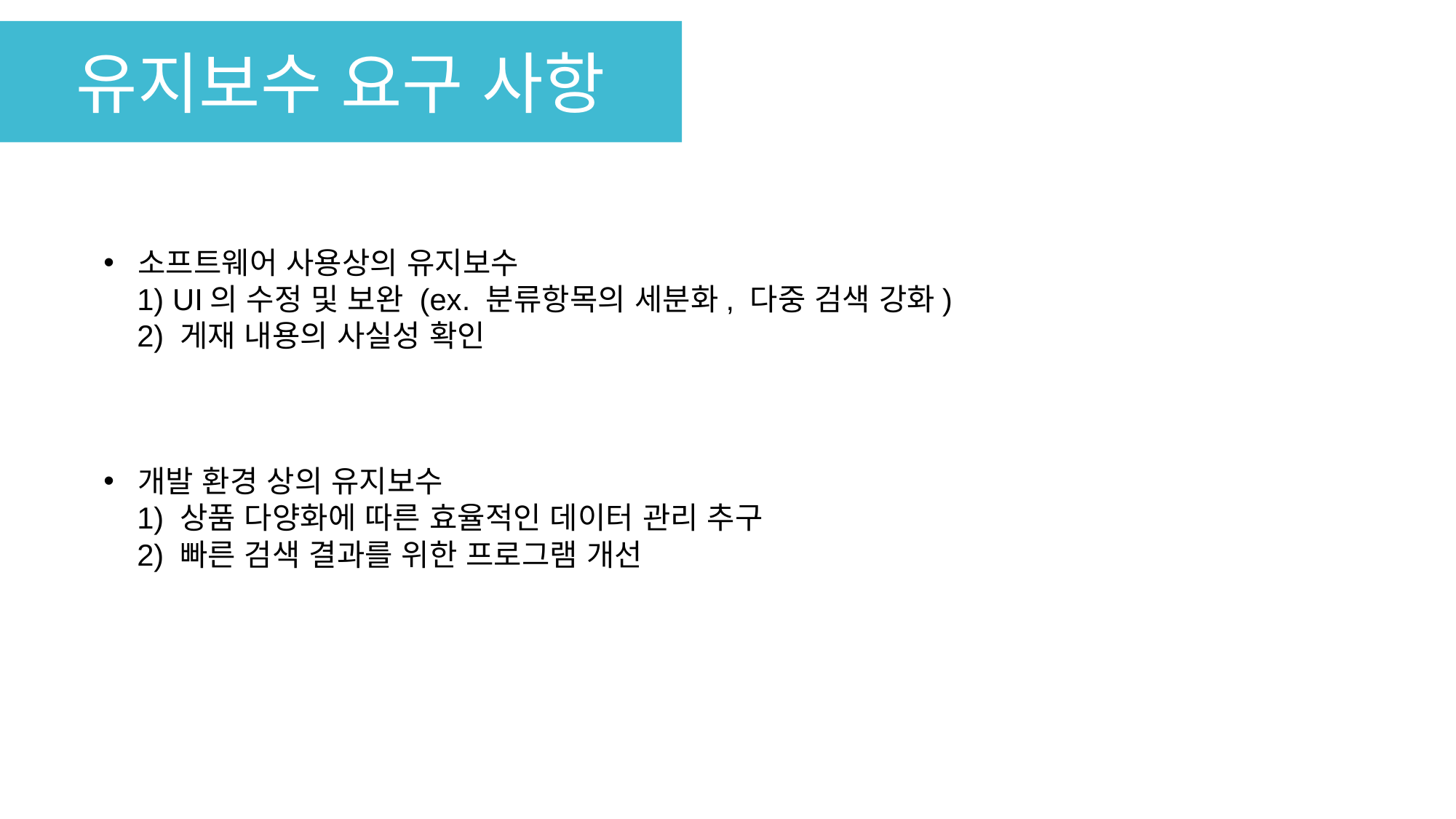

유지보수 요구 사항
소프트웨어 사용상의 유지보수
    1) UI의 수정 및 보완 (ex. 분류항목의 세분화, 다중 검색 강화)
    2) 게재 내용의 사실성 확인

개발 환경 상의 유지보수
    1) 상품 다양화에 따른 효율적인 데이터 관리 추구
    2) 빠른 검색 결과를 위한 프로그램 개선